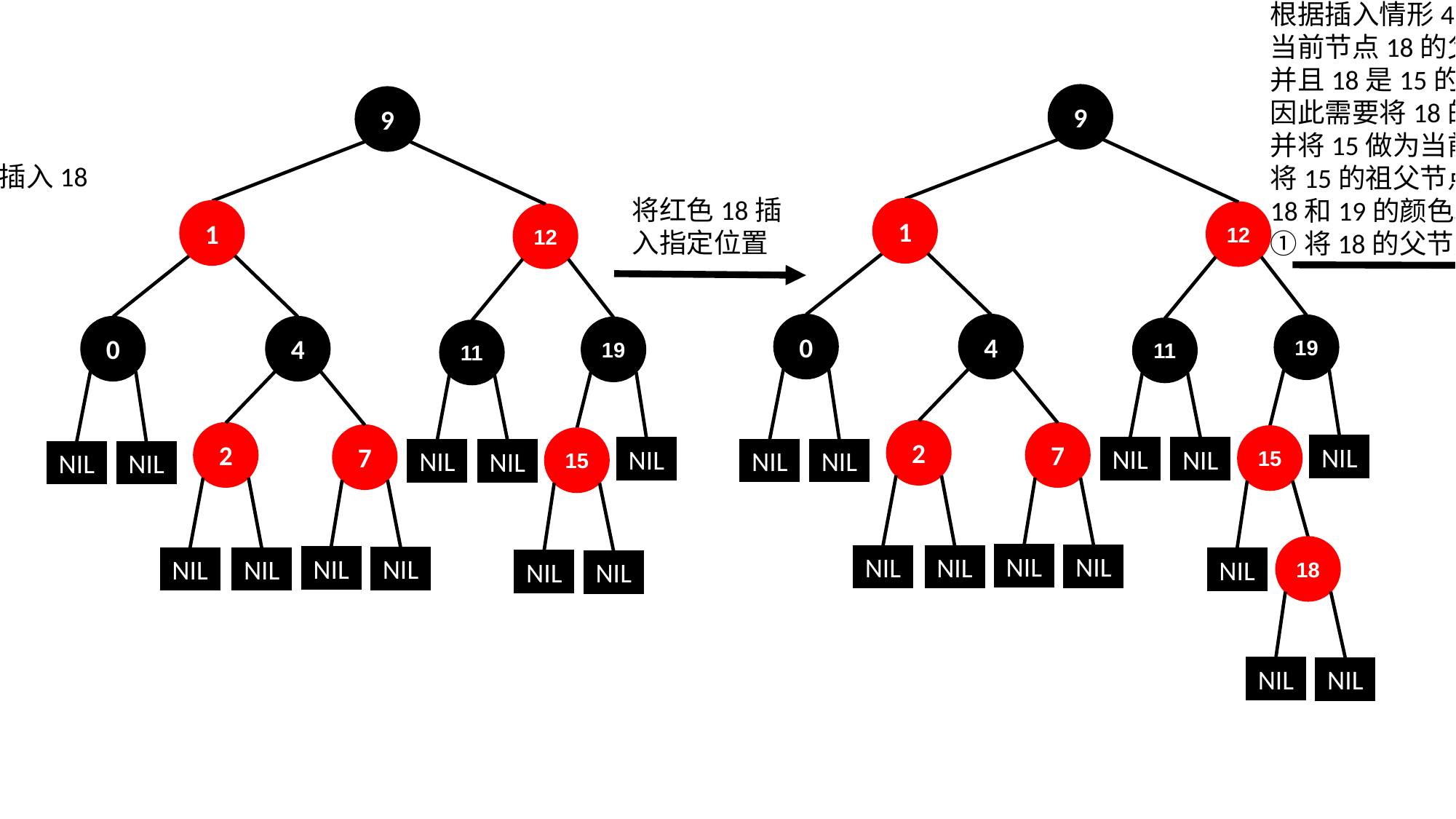

根据插入情形4的Right-Left规则：
当前节点18的父节点15是红色，叔节点NIL是黑色，
并且18是15的右孩子，15是19的左孩子。
因此需要将18的父节点15进行左旋，
并将15做为当前节点，根据Left-Left规则，
将15的祖父节点19进行右旋，并交换
18和19的颜色。
①将18的父节点15左旋，并将15作为当前节点
9
9
9
9
插入18
②将当前节点15的祖父19进行右旋，
并交换父节点18和祖父节点19的颜色
将红色18插
入指定位置
1
1
1
1
12
12
12
12
0
4
0
4
19
0
4
0
4
19
19
11
11
11
11
18
2
19
2
2
2
7
7
7
7
15
15
15
18
NIL
NIL
NIL
NIL
NIL
NIL
NIL
NIL
NIL
NIL
NIL
NIL
NIL
NIL
NIL
NIL
NIL
NIL
NIL
18
15
NIL
NIL
NIL
NIL
NIL
NIL
NIL
NIL
NIL
NIL
NIL
NIL
NIL
NIL
NIL
NIL
NIL
NIL
NIL
NIL
NIL
NIL
NIL
NIL
NIL
NIL
NIL
NIL